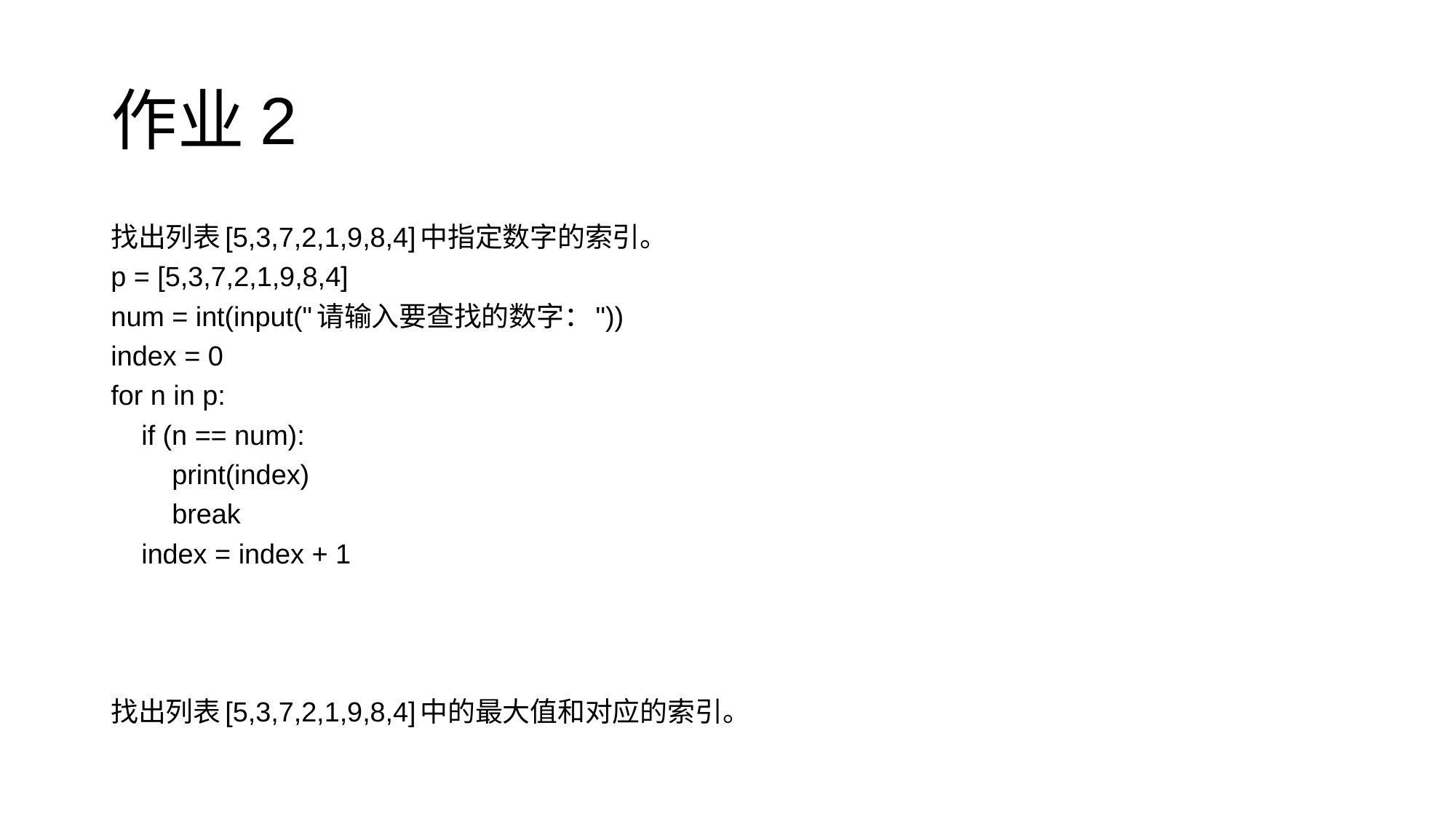

# 作业2
找出列表[5,3,7,2,1,9,8,4]中指定数字的索引。
p = [5,3,7,2,1,9,8,4]
num = int(input("请输入要查找的数字："))
index = 0
for n in p:
    if (n == num):
        print(index)
        break
    index = index + 1

找出列表[5,3,7,2,1,9,8,4]中的最大值和对应的索引。